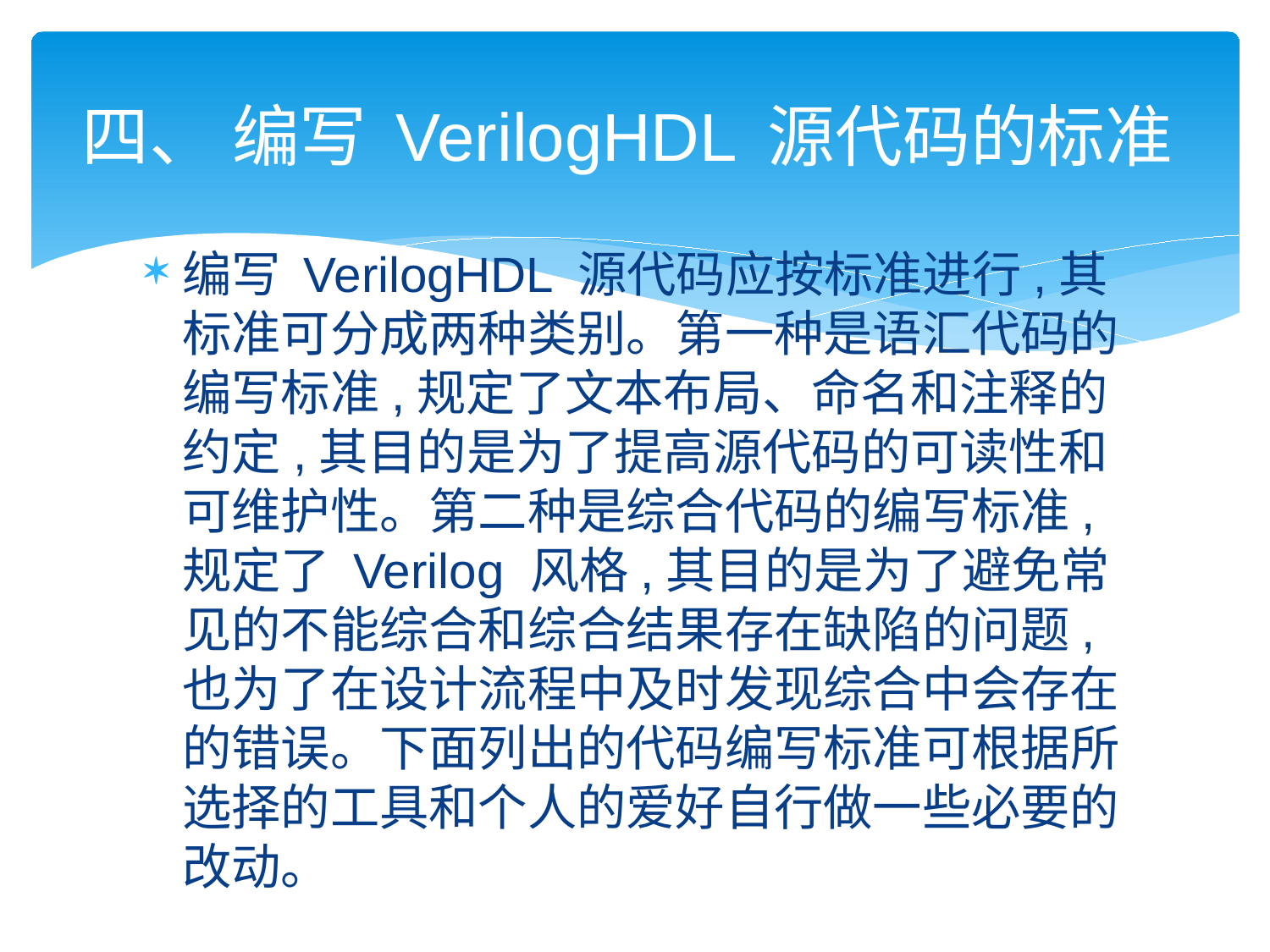

# 四、 编写 VerilogHDL 源代码的标准
编写 VerilogHDL 源代码应按标准进行,其标准可分成两种类别。第一种是语汇代码的编写标准,规定了文本布局、命名和注释的约定,其目的是为了提高源代码的可读性和可维护性。第二种是综合代码的编写标准,规定了 Verilog 风格,其目的是为了避免常见的不能综合和综合结果存在缺陷的问题,也为了在设计流程中及时发现综合中会存在的错误。下面列出的代码编写标准可根据所选择的工具和个人的爱好自行做一些必要的改动。